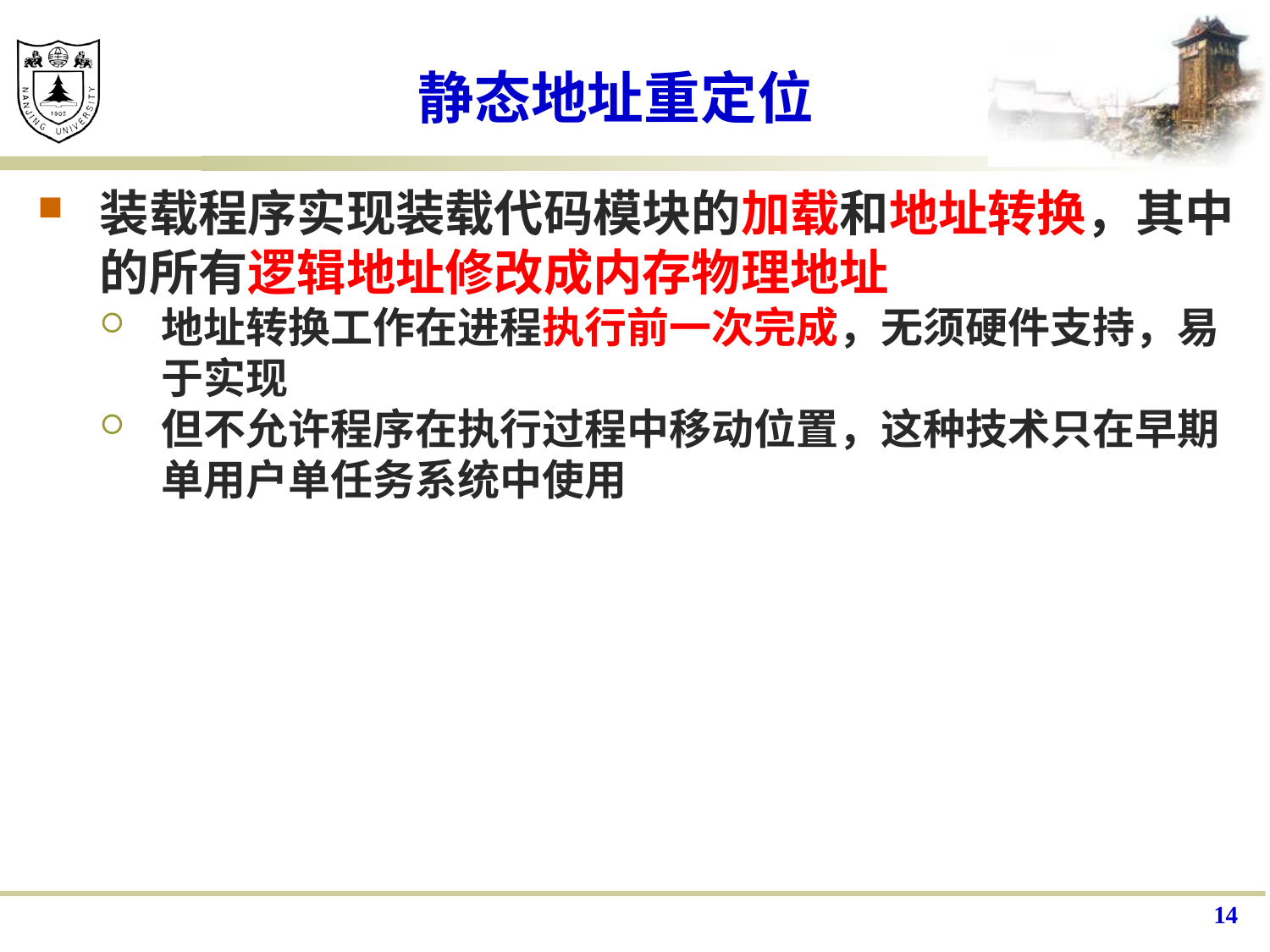

# 静态地址重定位
装载程序实现装载代码模块的加载和地址转换，其中的所有逻辑地址修改成内存物理地址
地址转换工作在进程执行前一次完成，无须硬件支持，易于实现
但不允许程序在执行过程中移动位置，这种技术只在早期单用户单任务系统中使用
14